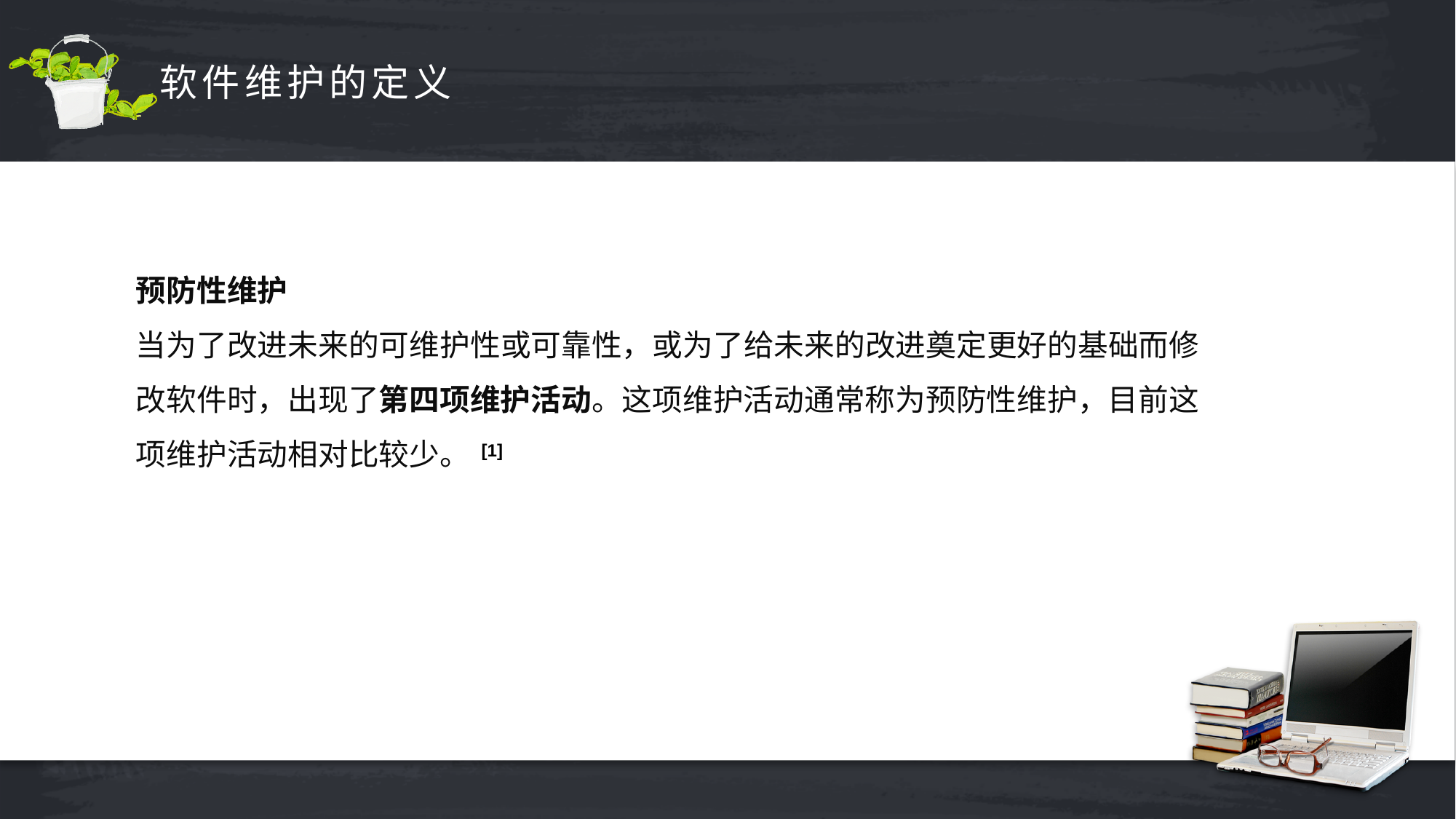

软件维护的定义
预防性维护
当为了改进未来的可维护性或可靠性，或为了给未来的改进奠定更好的基础而修改软件时，出现了第四项维护活动。这项维护活动通常称为预防性维护，目前这项维护活动相对比较少。 [1]